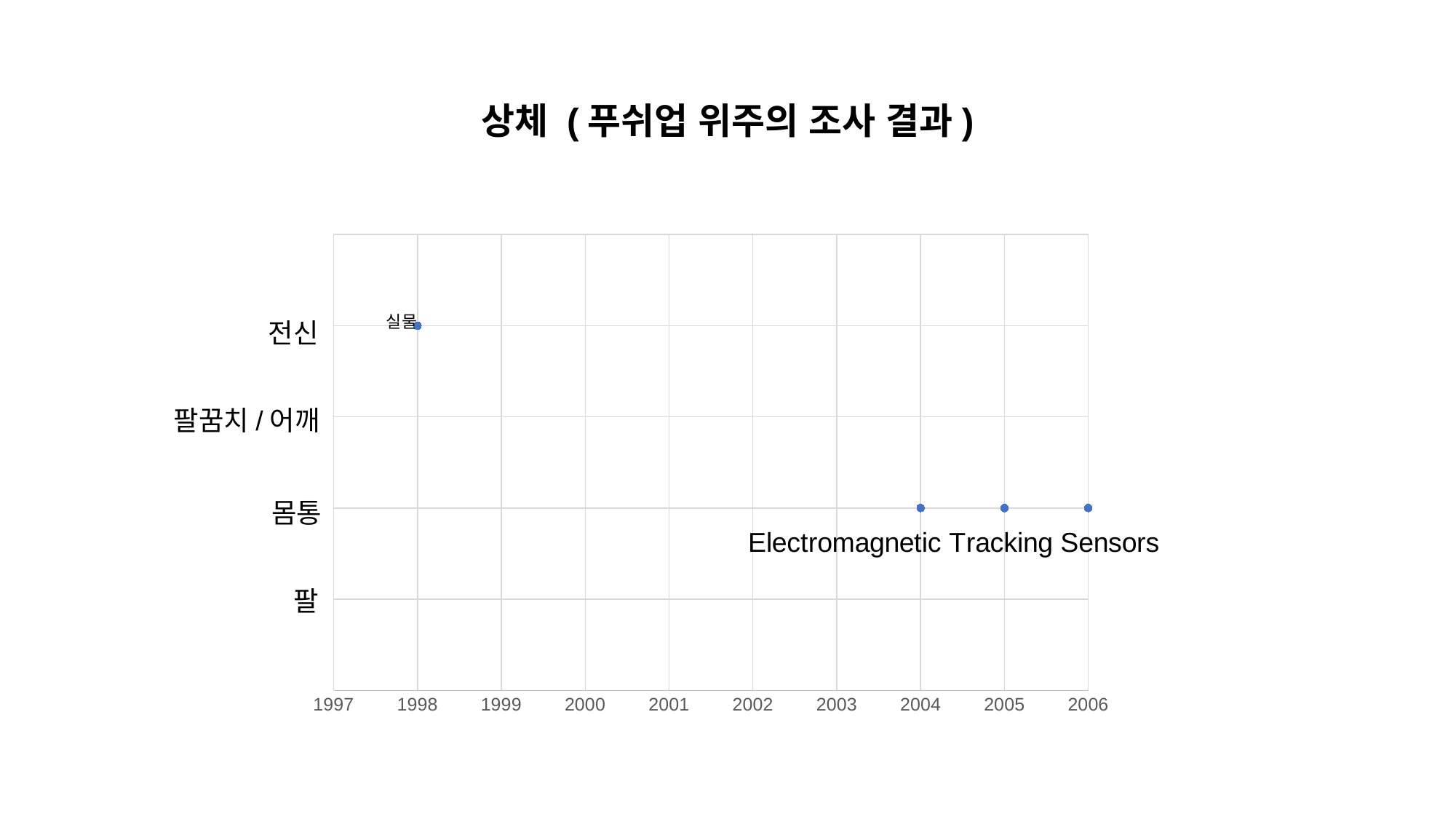

# 상체 (푸쉬업 위주의 조사 결과)

### Chart

| Category | Y 값 |
|---|---|
전신
팔꿈치/어깨
몸통
팔